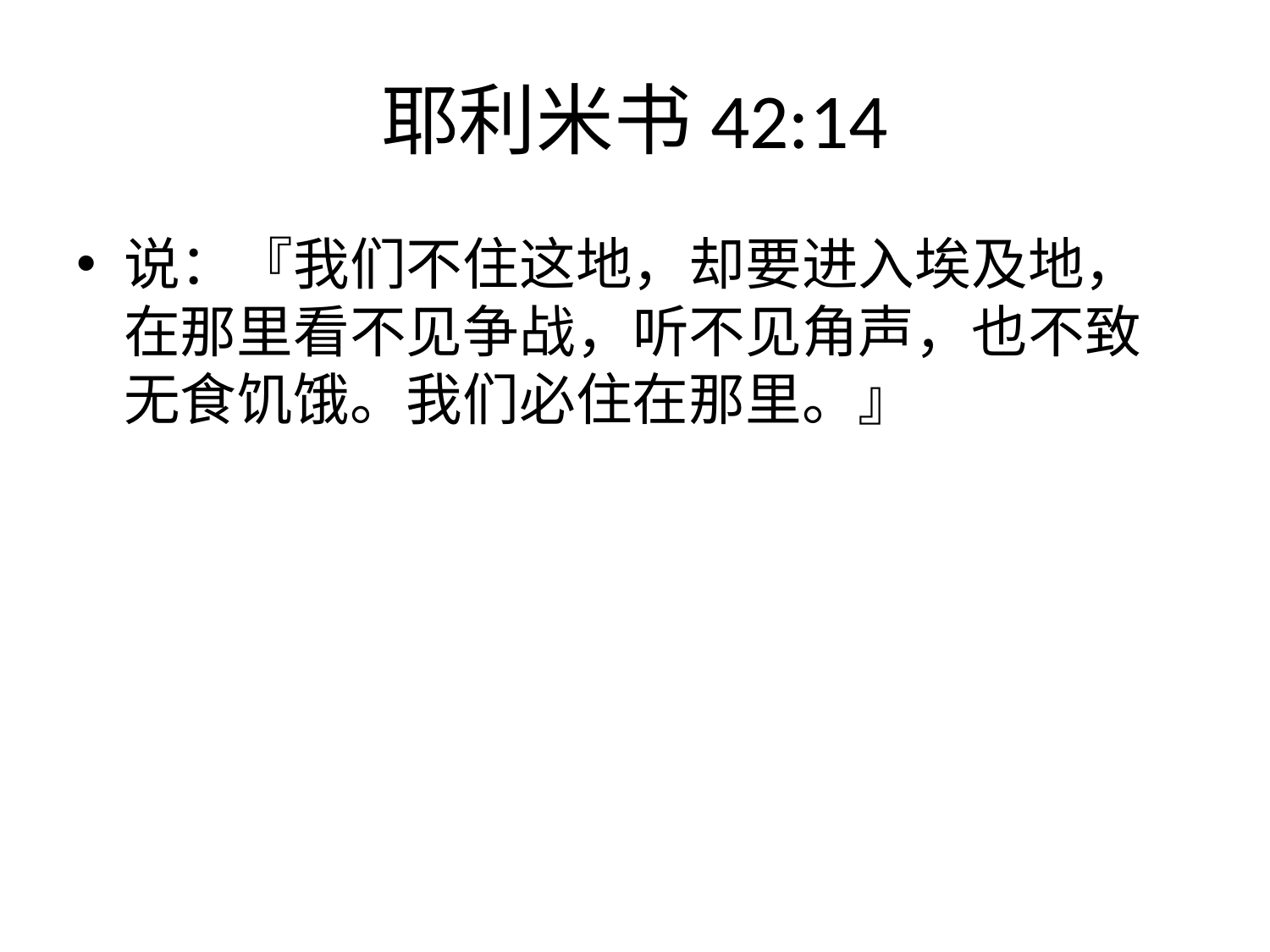

# 耶利米书42:14
说：『我们不住这地，却要进入埃及地，在那里看不见争战，听不见角声，也不致无食饥饿。我们必住在那里。』